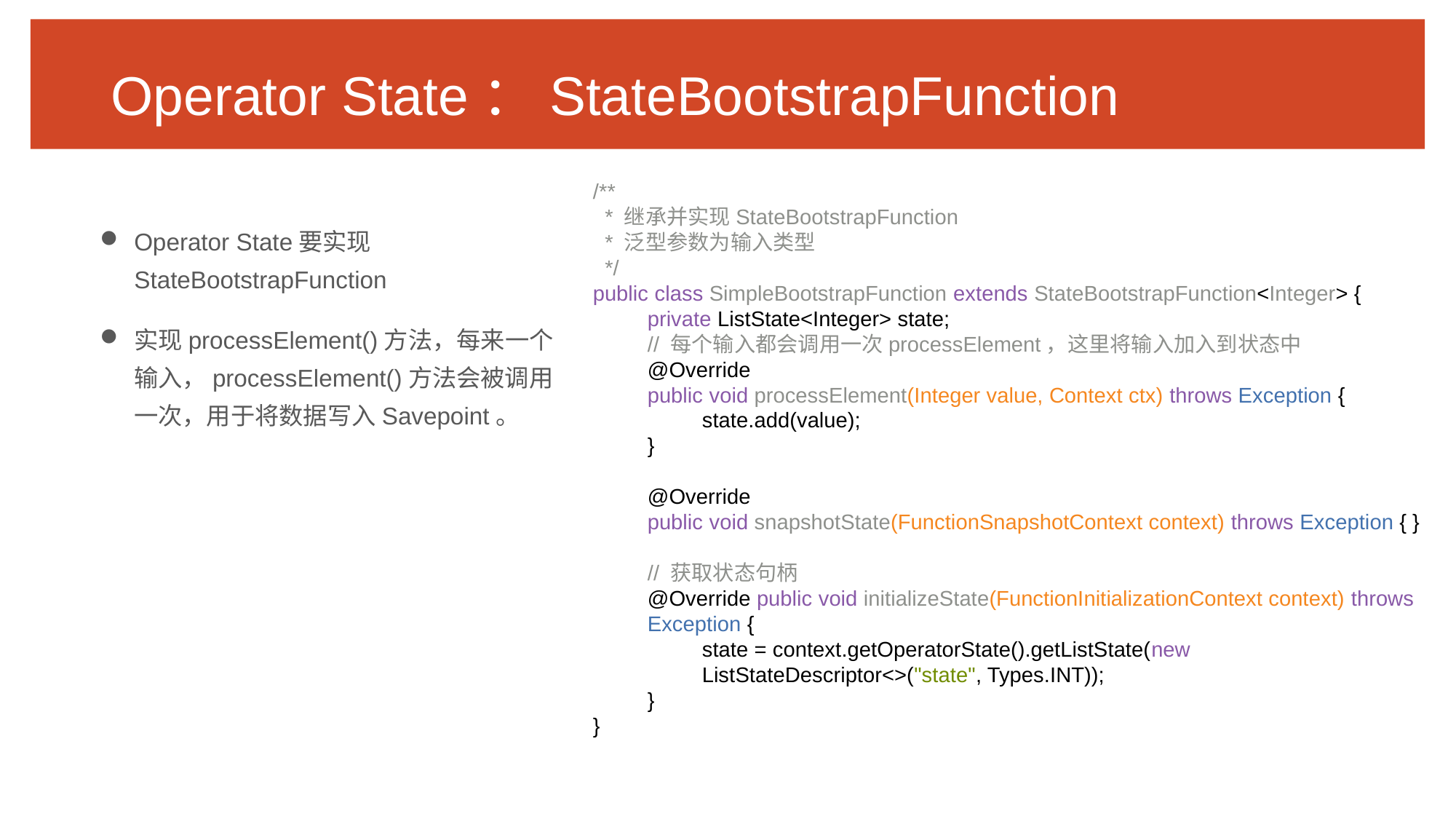

# Operator State：StateBootstrapFunction
/**
  * 继承并实现StateBootstrapFunction
  * 泛型参数为输入类型
  */
public class SimpleBootstrapFunction extends StateBootstrapFunction<Integer> {
private ListState<Integer> state;
// 每个输入都会调用一次processElement，这里将输入加入到状态中
@Override
public void processElement(Integer value, Context ctx) throws Exception {
state.add(value);
}

@Override
public void snapshotState(FunctionSnapshotContext context) throws Exception { }

// 获取状态句柄
@Override public void initializeState(FunctionInitializationContext context) throws Exception {
state = context.getOperatorState().getListState(new ListStateDescriptor<>("state", Types.INT));
}
}
Operator State要实现StateBootstrapFunction
实现processElement()方法，每来一个输入，processElement()方法会被调用一次，用于将数据写入Savepoint。